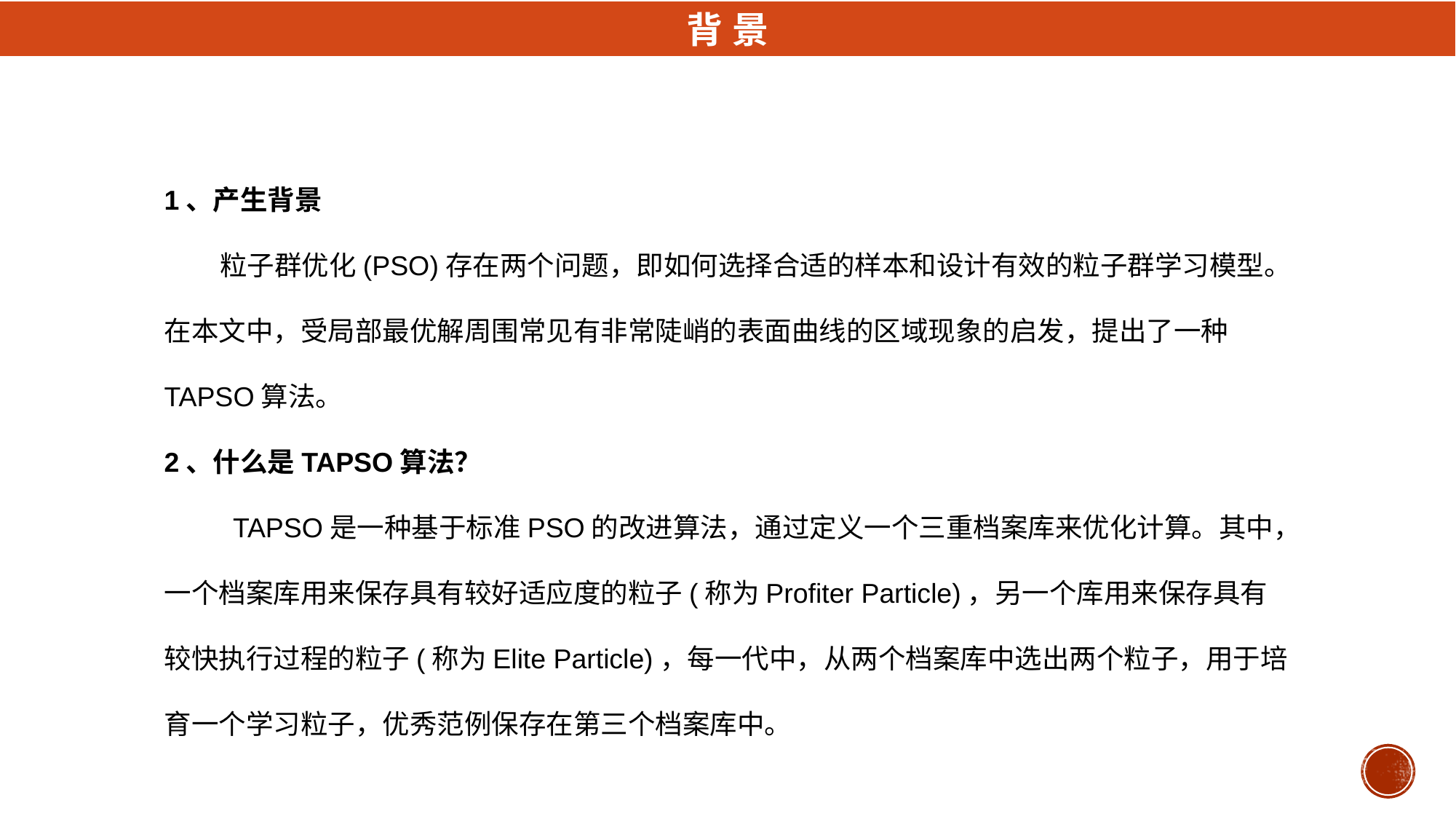

背景
1、产生背景
        粒子群优化(PSO)存在两个问题，即如何选择合适的样本和设计有效的粒子群学习模型。在本文中，受局部最优解周围常见有非常陡峭的表面曲线的区域现象的启发，提出了一种TAPSO算法。
2、什么是TAPSO算法？
         TAPSO是一种基于标准PSO的改进算法，通过定义一个三重档案库来优化计算。其中，一个档案库用来保存具有较好适应度的粒子(称为Profiter Particle)，另一个库用来保存具有较快执行过程的粒子(称为Elite Particle)，每一代中，从两个档案库中选出两个粒子，用于培育一个学习粒子，优秀范例保存在第三个档案库中。